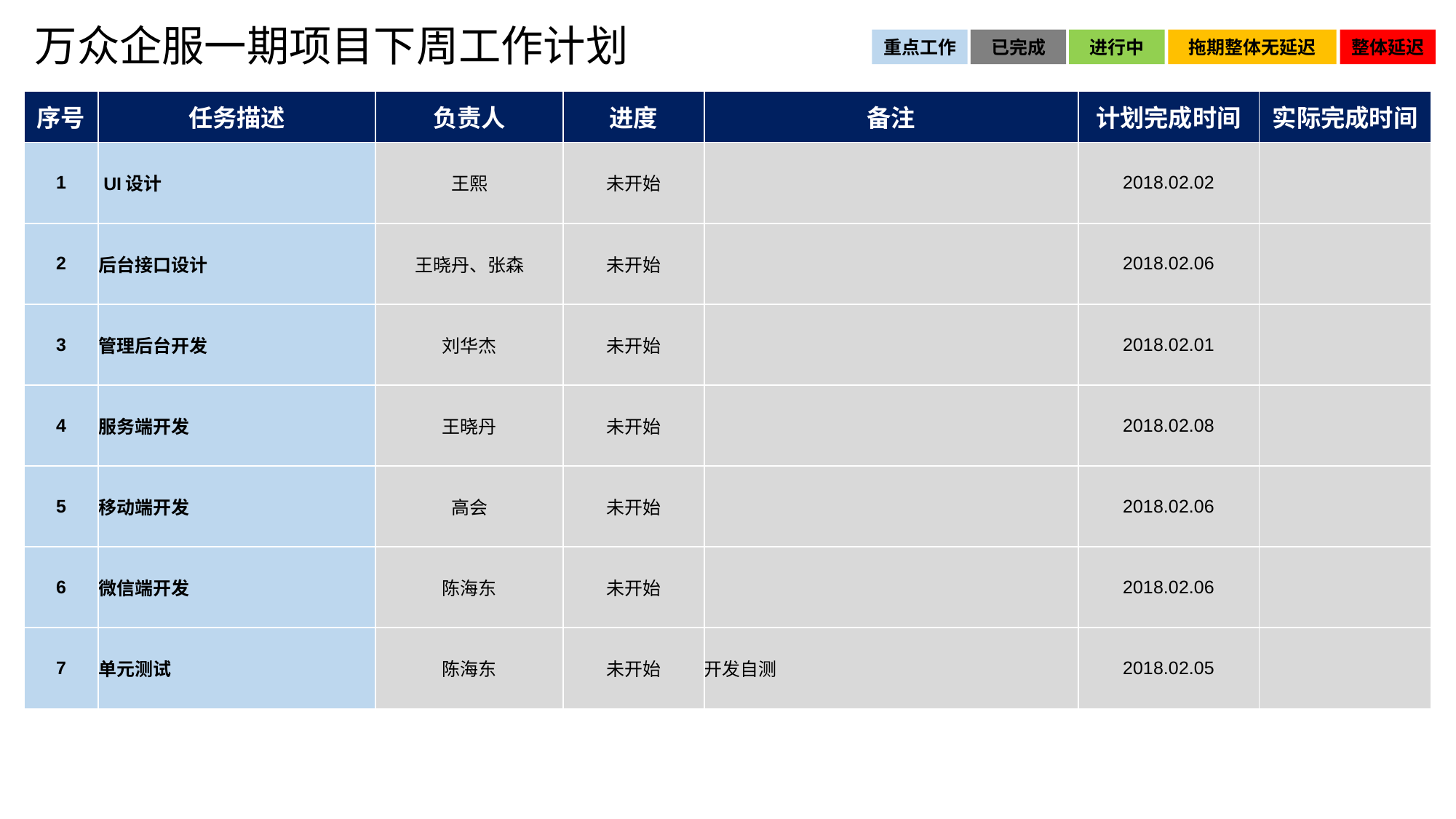

万众企服一期项目下周工作计划
重点工作
已完成
进行中
拖期整体无延迟
整体延迟
| 序号 | 任务描述 | 负责人 | 进度 | 备注 | 计划完成时间 | 实际完成时间 |
| --- | --- | --- | --- | --- | --- | --- |
| 1 | UI设计 | 王熙 | 未开始 |  | 2018.02.02 |  |
| 2 | 后台接口设计 | 王晓丹、张森 | 未开始 |  | 2018.02.06 |  |
| 3 | 管理后台开发 | 刘华杰 | 未开始 |  | 2018.02.01 |  |
| 4 | 服务端开发 | 王晓丹 | 未开始 |  | 2018.02.08 |  |
| 5 | 移动端开发 | 高会 | 未开始 |  | 2018.02.06 |  |
| 6 | 微信端开发 | 陈海东 | 未开始 |  | 2018.02.06 |  |
| 7 | 单元测试 | 陈海东 | 未开始 | 开发自测 | 2018.02.05 |  |